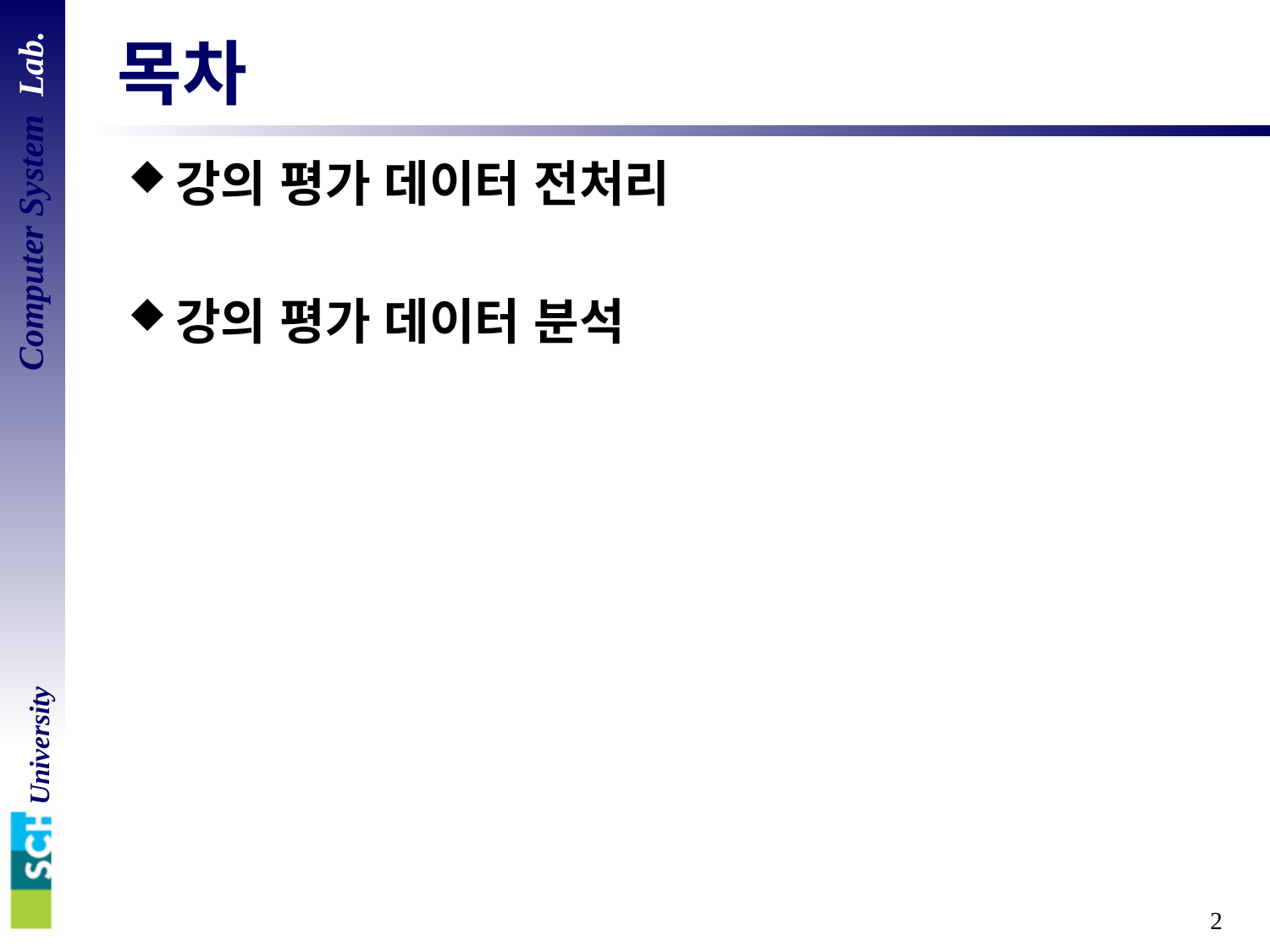

# 목차

강의 평가 데이터 전처리

강의 평가 데이터 분석